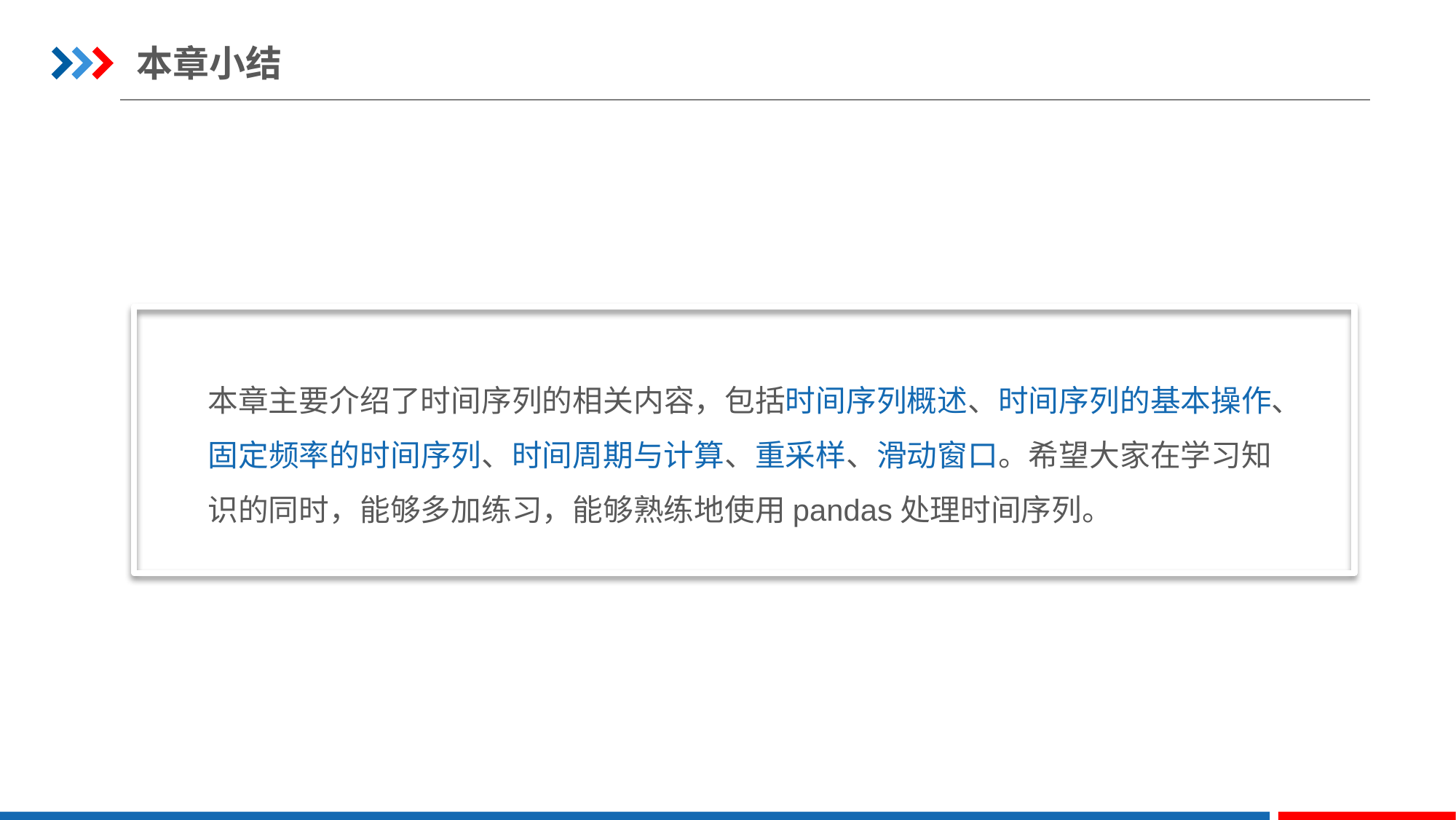

本章小结

本章主要介绍了时间序列的相关内容，包括时间序列概述、时间序列的基本操作、固定频率的时间序列、时间周期与计算、重采样、滑动窗口。希望大家在学习知识的同时，能够多加练习，能够熟练地使用pandas处理时间序列。